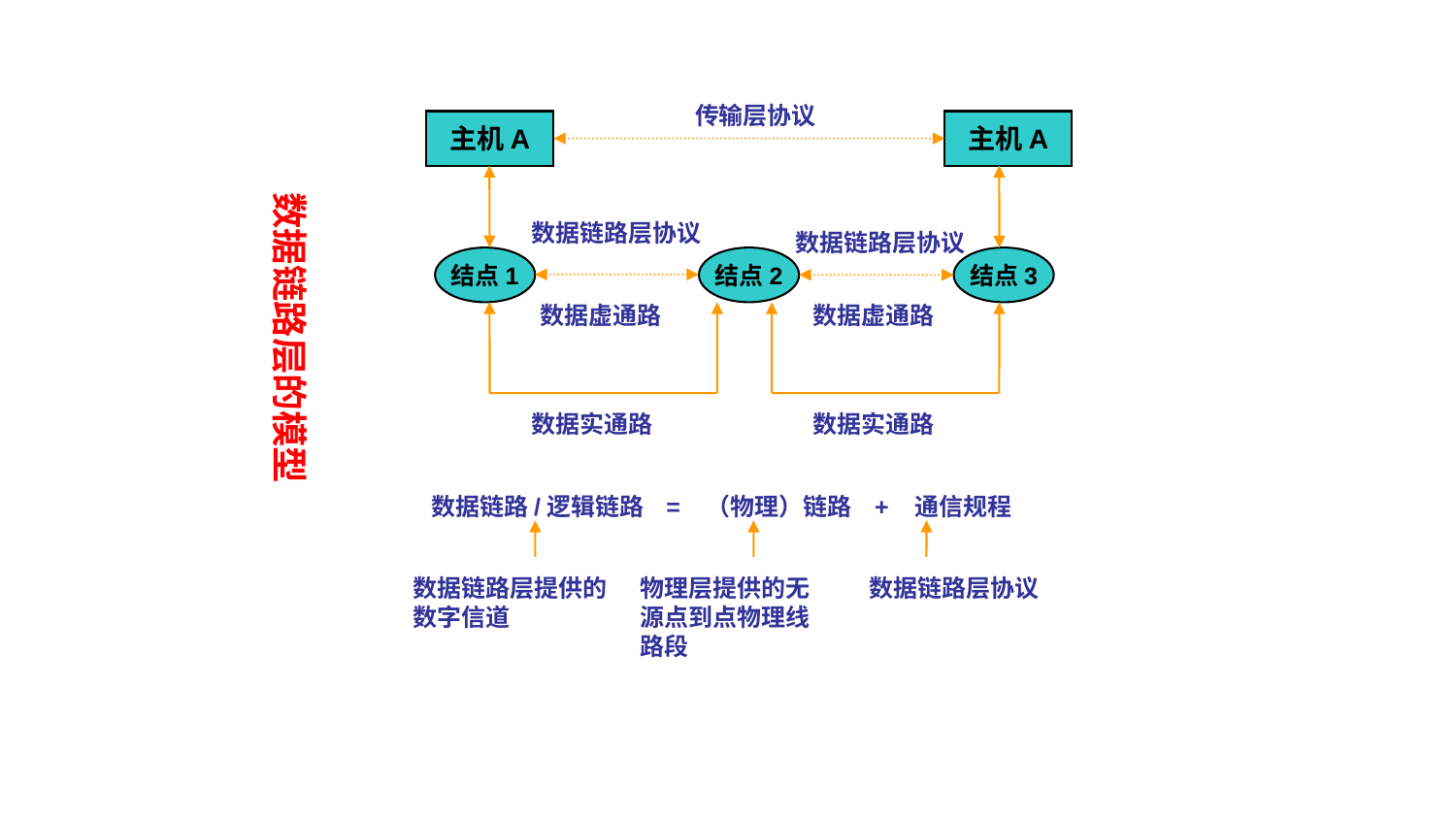

传输层协议
主机A
主机A

数据链路层的模型
数据链路层协议
数据链路层协议
结点1
结点2
结点3

数据虚通路
数据虚通路

数据实通路
数据实通路
数据链路/逻辑链路   =   （物理）链路   +   通信规程

数据链路层提供的数字信道
物理层提供的无源点到点物理线路段
数据链路层协议